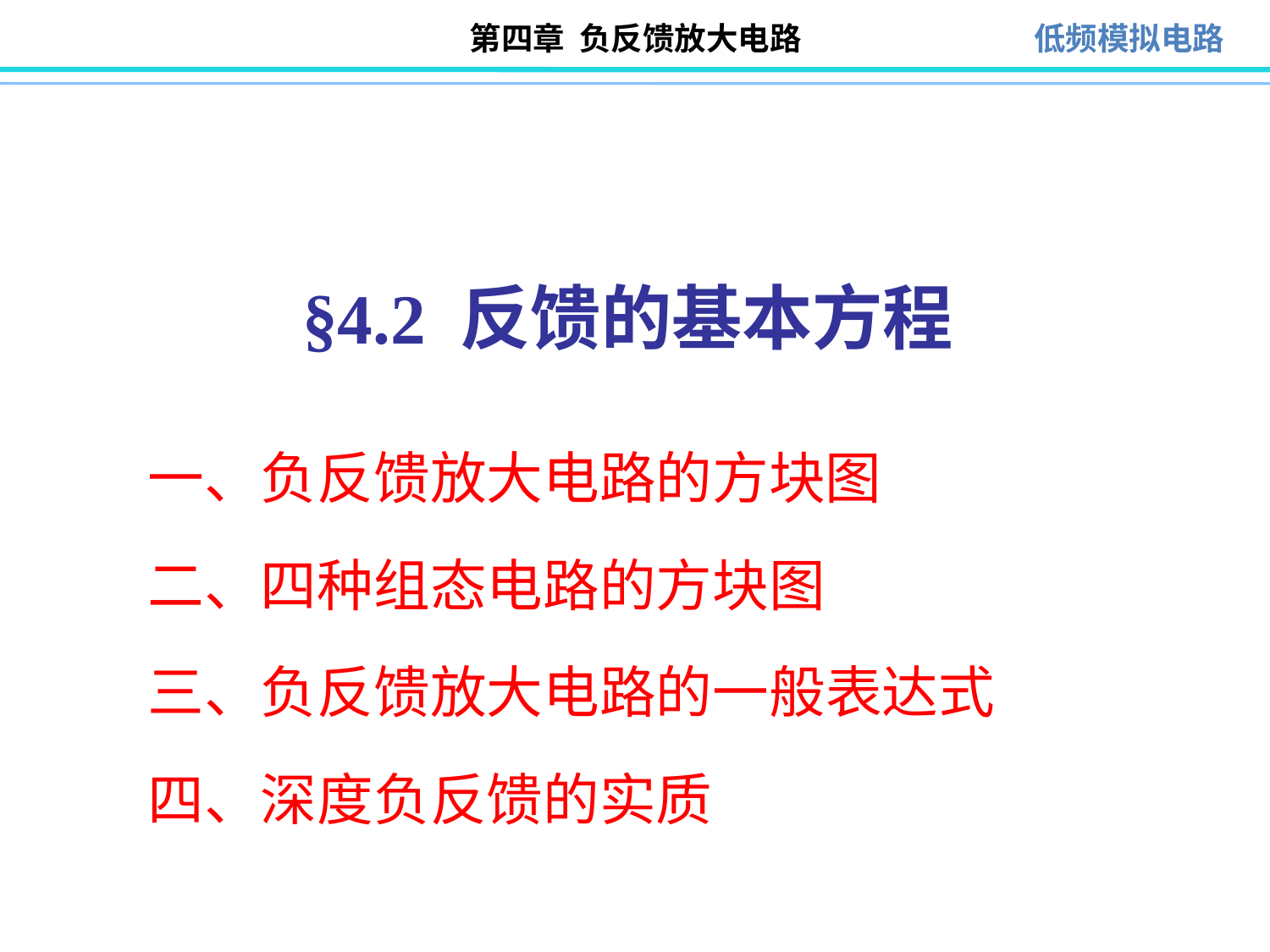

# §4.2 反馈的基本方程
一、负反馈放大电路的方块图
二、四种组态电路的方块图
三、负反馈放大电路的一般表达式
四、深度负反馈的实质
32